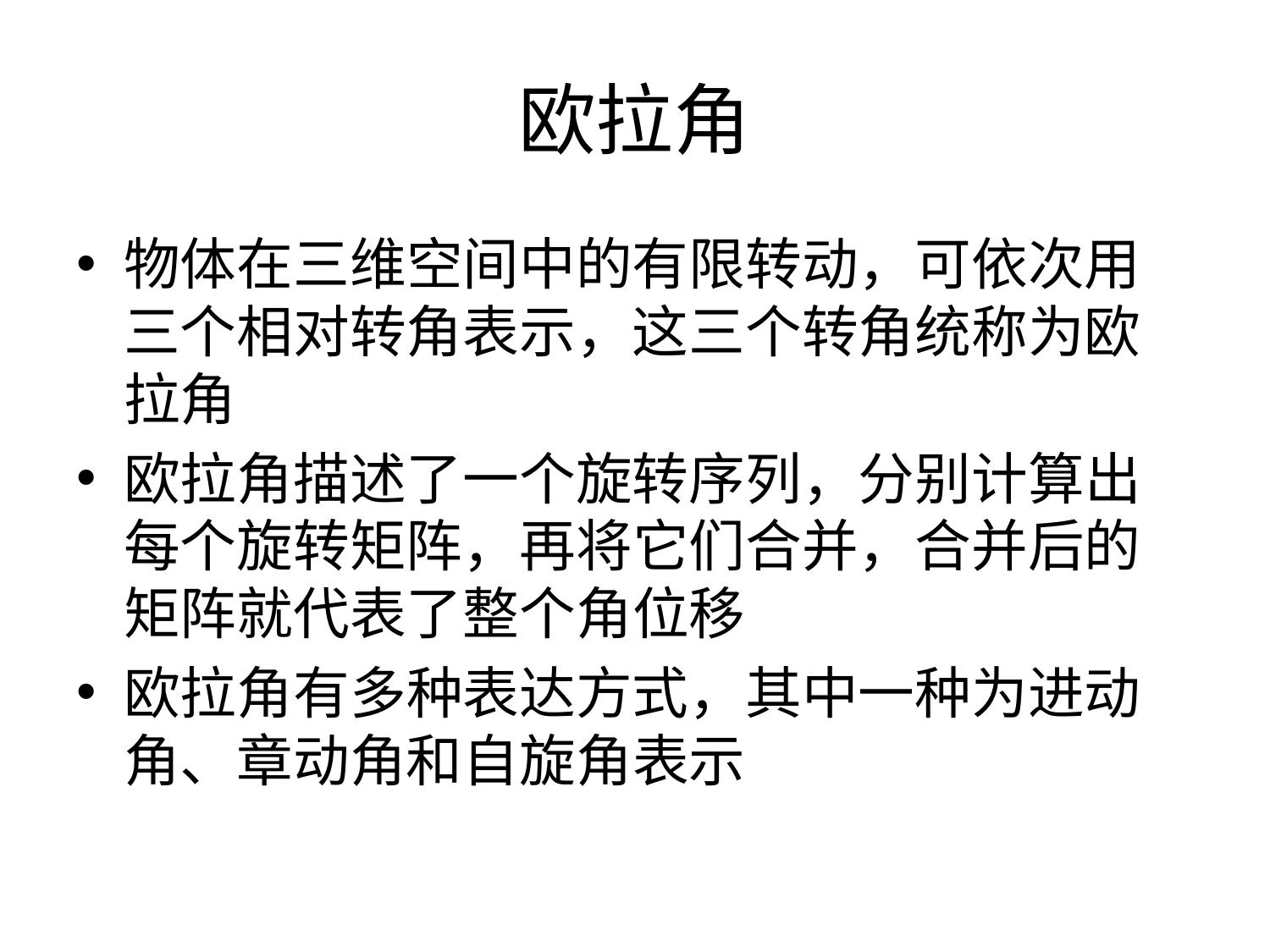

# 欧拉角
物体在三维空间中的有限转动，可依次用三个相对转角表示，这三个转角统称为欧拉角
欧拉角描述了一个旋转序列，分别计算出每个旋转矩阵，再将它们合并，合并后的矩阵就代表了整个角位移
欧拉角有多种表达方式，其中一种为进动角、章动角和自旋角表示